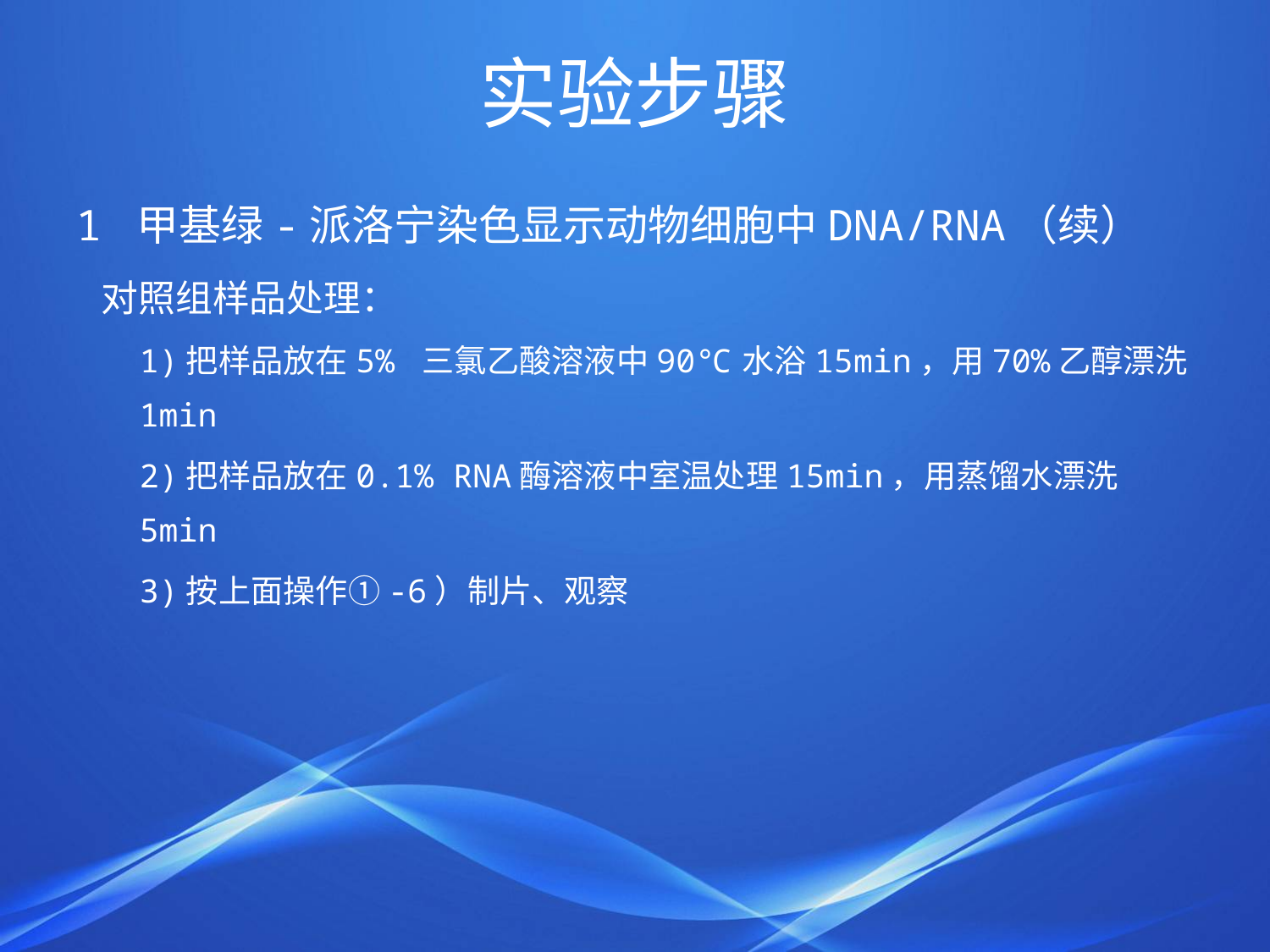

# 实验步骤
1 甲基绿-派洛宁染色显示动物细胞中DNA/RNA（续）
  对照组样品处理：
1)把样品放在5% 三氯乙酸溶液中90℃水浴15min，用70%乙醇漂洗1min
2)把样品放在0.1% RNA酶溶液中室温处理15min，用蒸馏水漂洗5min
3)按上面操作①-6）制片、观察